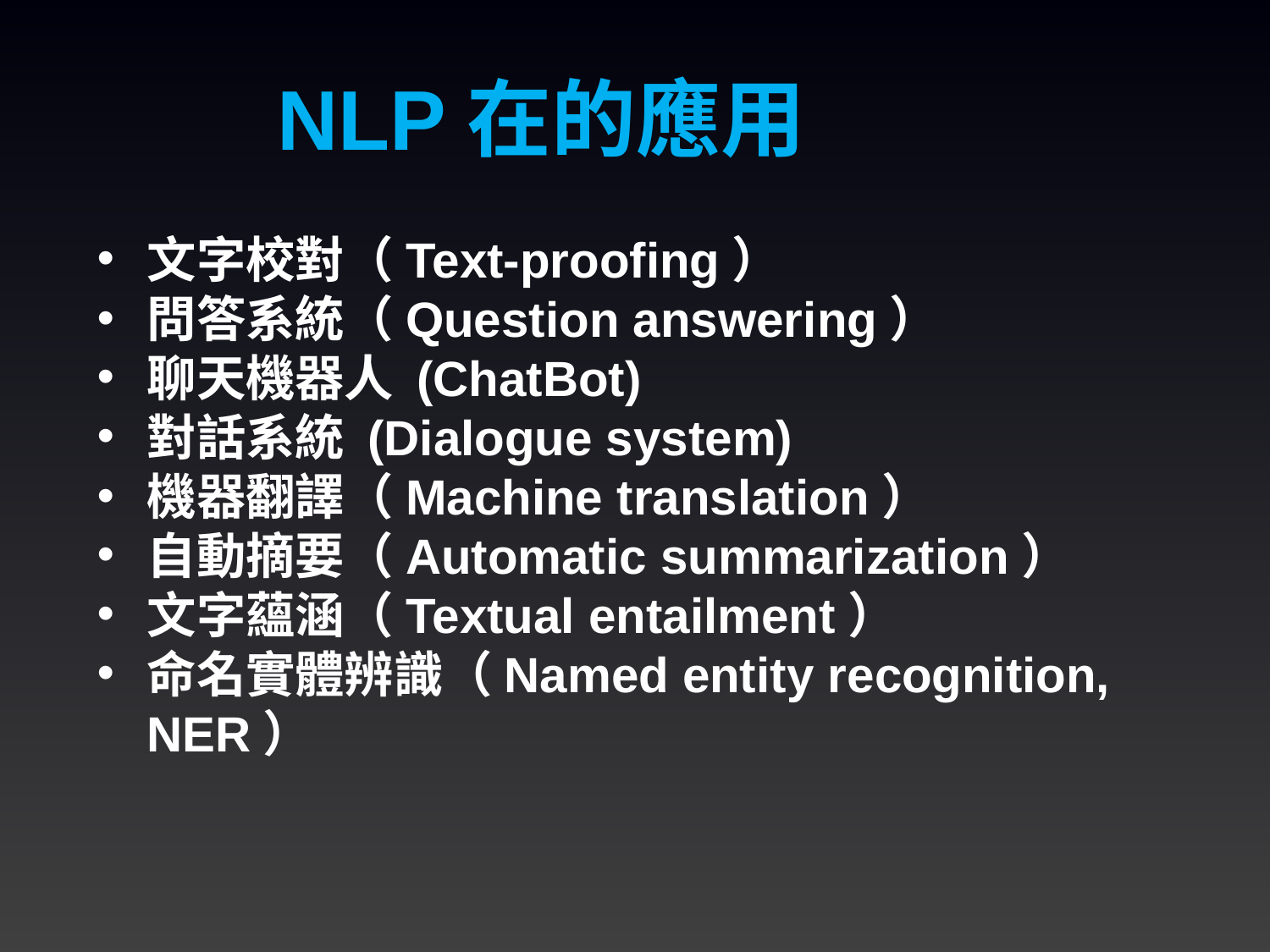

NLP在的應用
文字校對（Text-proofing）
問答系統（Question answering）
聊天機器人 (ChatBot)
對話系統 (Dialogue system)
機器翻譯（Machine translation）
自動摘要（Automatic summarization）
文字蘊涵（Textual entailment）
命名實體辨識（Named entity recognition, NER）